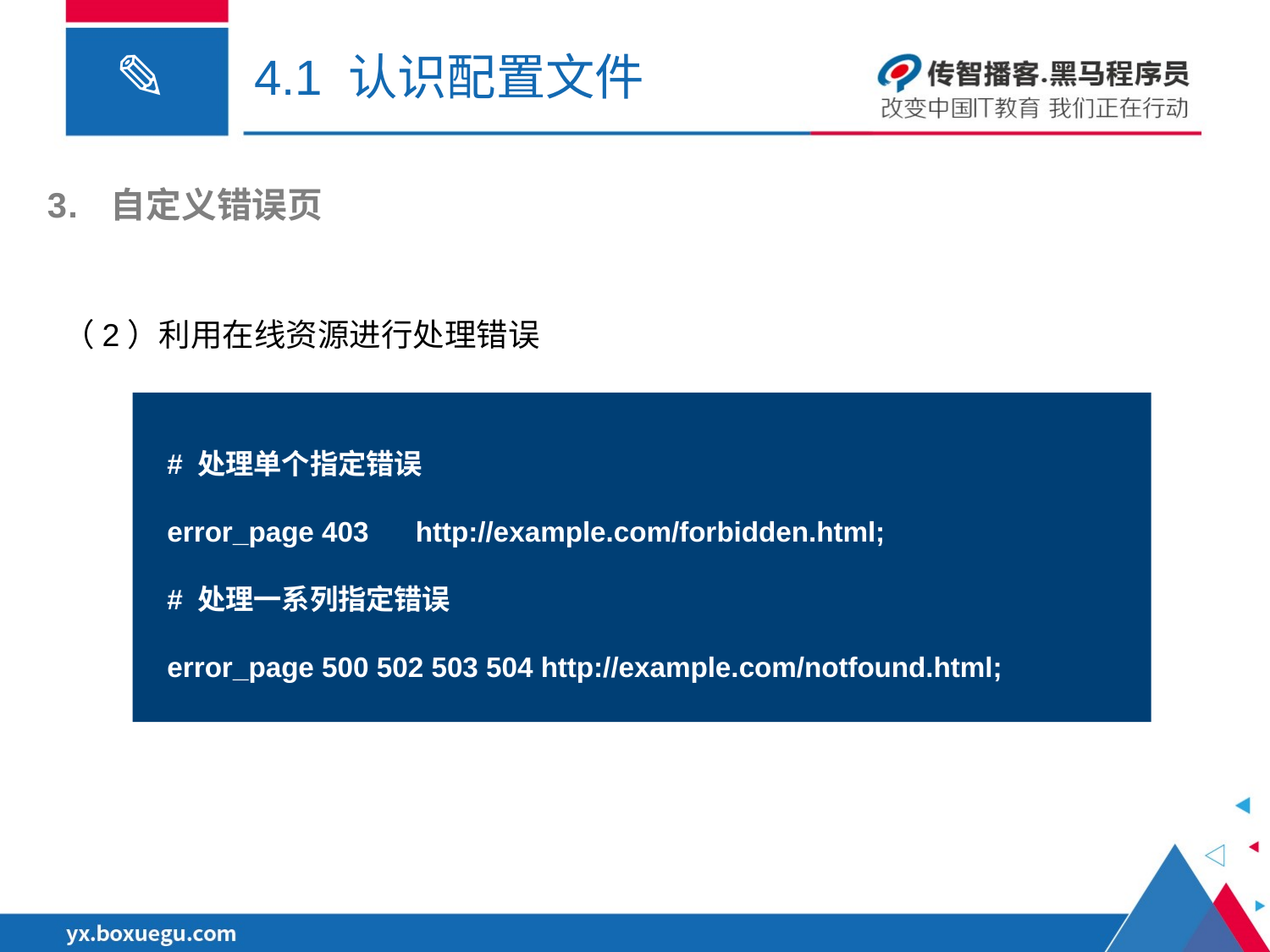

# 4.1 认识配置文件
自定义错误页
（2）利用在线资源进行处理错误

# 处理单个指定错误
error_page 403      http://example.com/forbidden.html;
# 处理一系列指定错误
error_page 500 502 503 504 http://example.com/notfound.html;